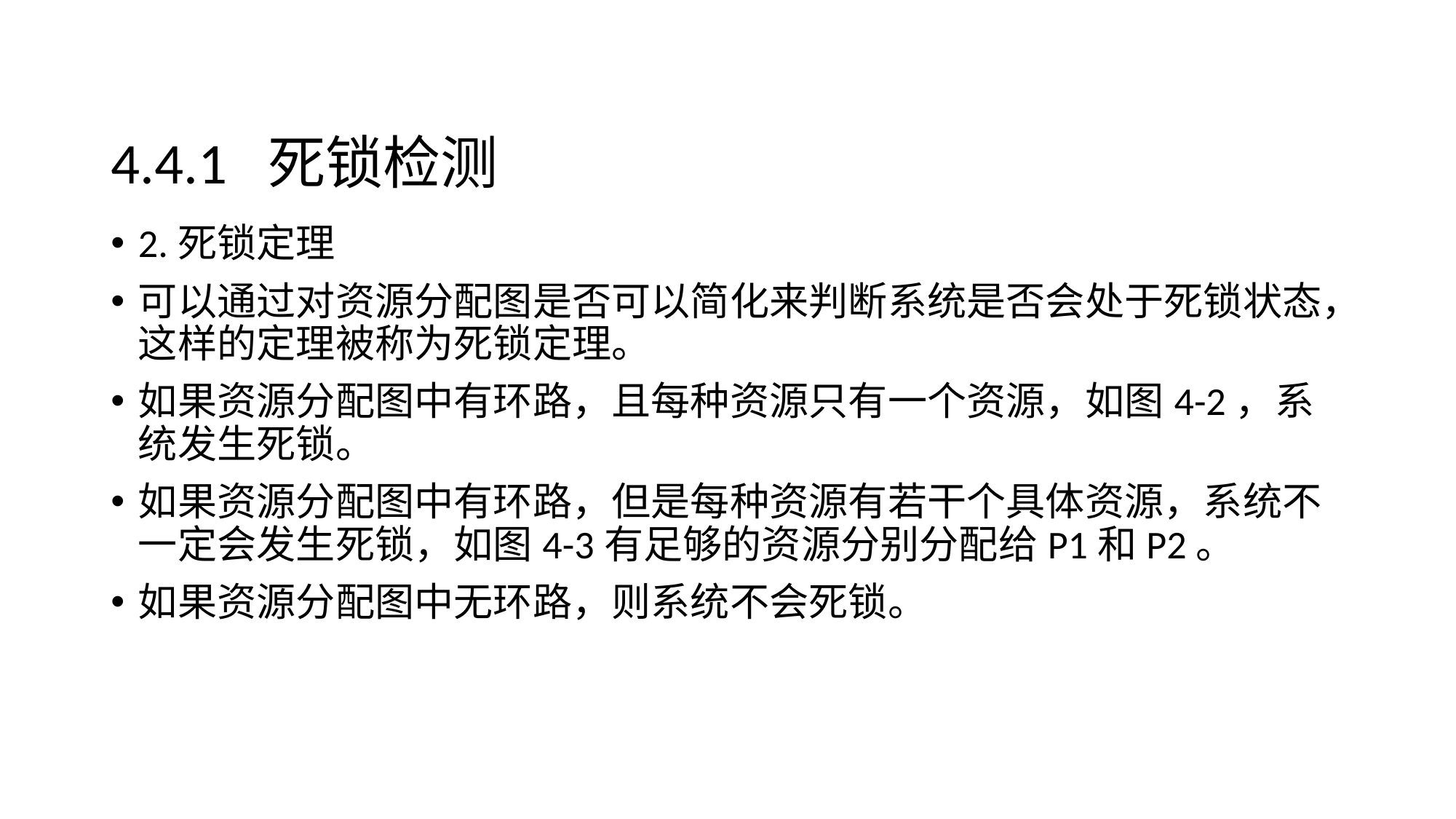

# 4.4.1  死锁检测
2.死锁定理
可以通过对资源分配图是否可以简化来判断系统是否会处于死锁状态，这样的定理被称为死锁定理。
如果资源分配图中有环路，且每种资源只有一个资源，如图4-2，系统发生死锁。
如果资源分配图中有环路，但是每种资源有若干个具体资源，系统不一定会发生死锁，如图4-3有足够的资源分别分配给P1和P2。
如果资源分配图中无环路，则系统不会死锁。

5